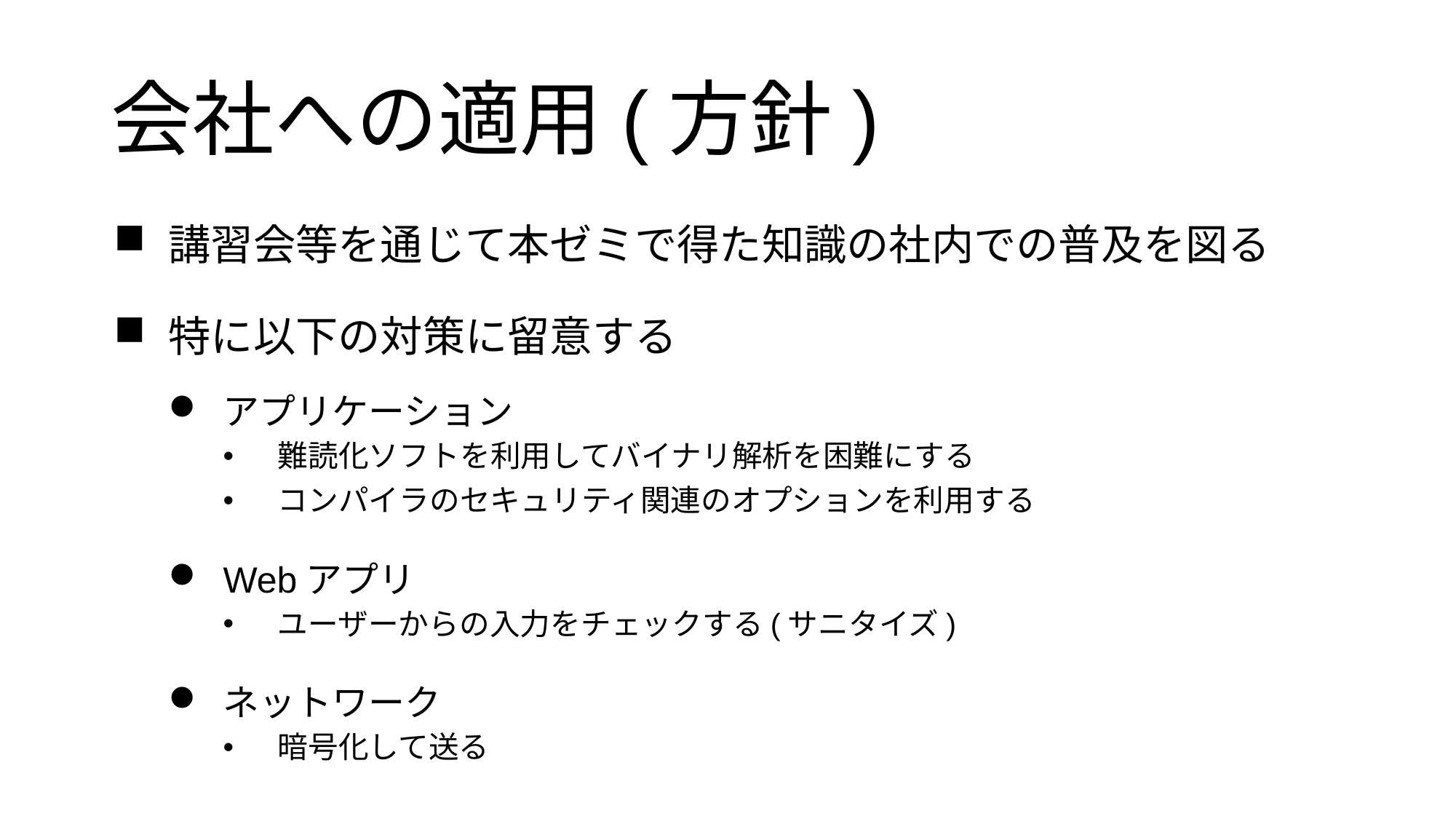

# 会社への適用(方針)
講習会等を通じて本ゼミで得た知識の社内での普及を図る

特に以下の対策に留意する

アプリケーション
難読化ソフトを利用してバイナリ解析を困難にする
コンパイラのセキュリティ関連のオプションを利用する

Webアプリ
ユーザーからの入力をチェックする(サニタイズ)

ネットワーク
暗号化して送る